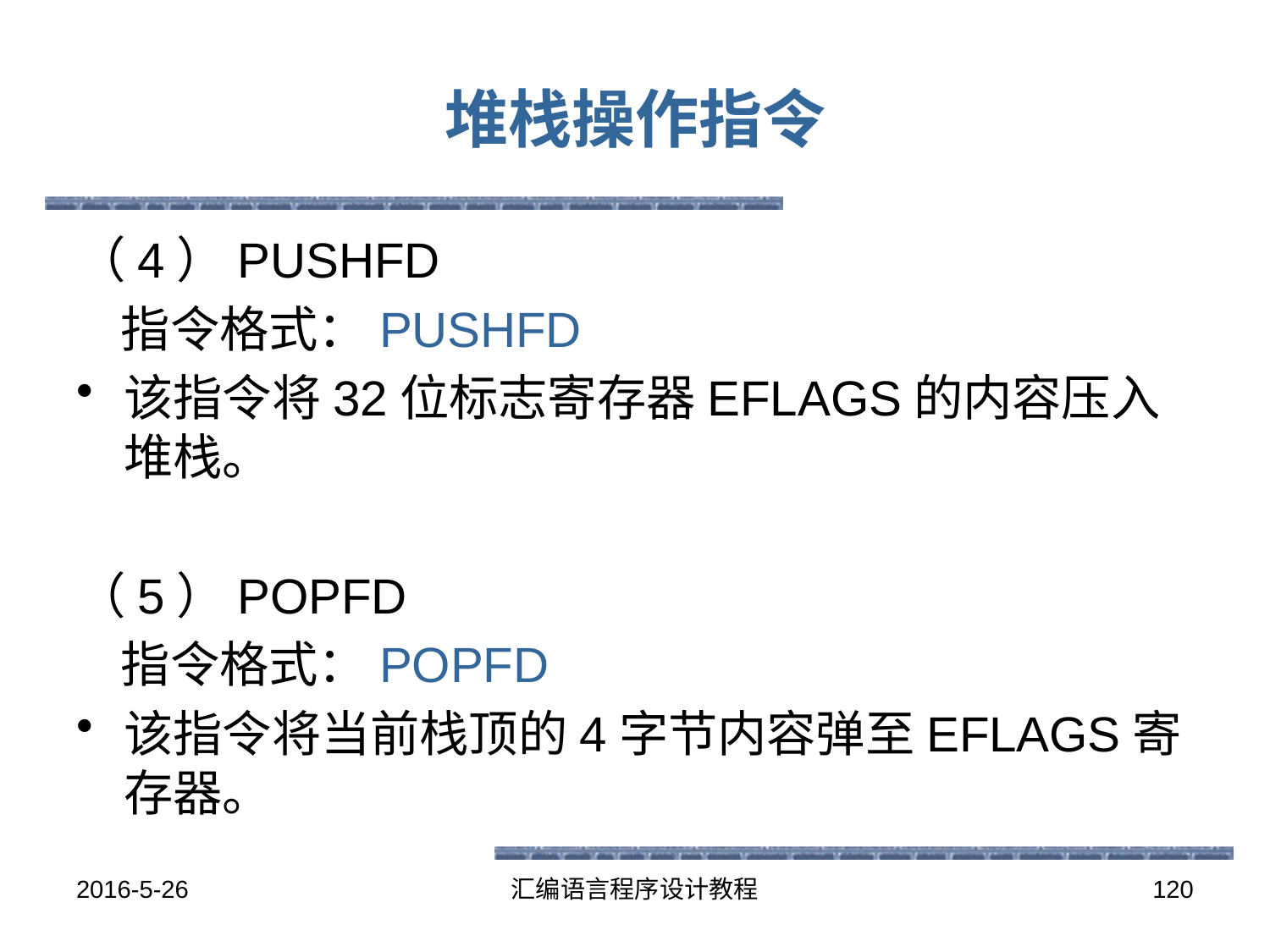

# 堆栈操作指令
（4）PUSHFD
   指令格式：PUSHFD
该指令将32位标志寄存器EFLAGS的内容压入堆栈。

（5）POPFD
   指令格式：POPFD
该指令将当前栈顶的4字节内容弹至EFLAGS寄存器。
2016-5-26
汇编语言程序设计教程
120